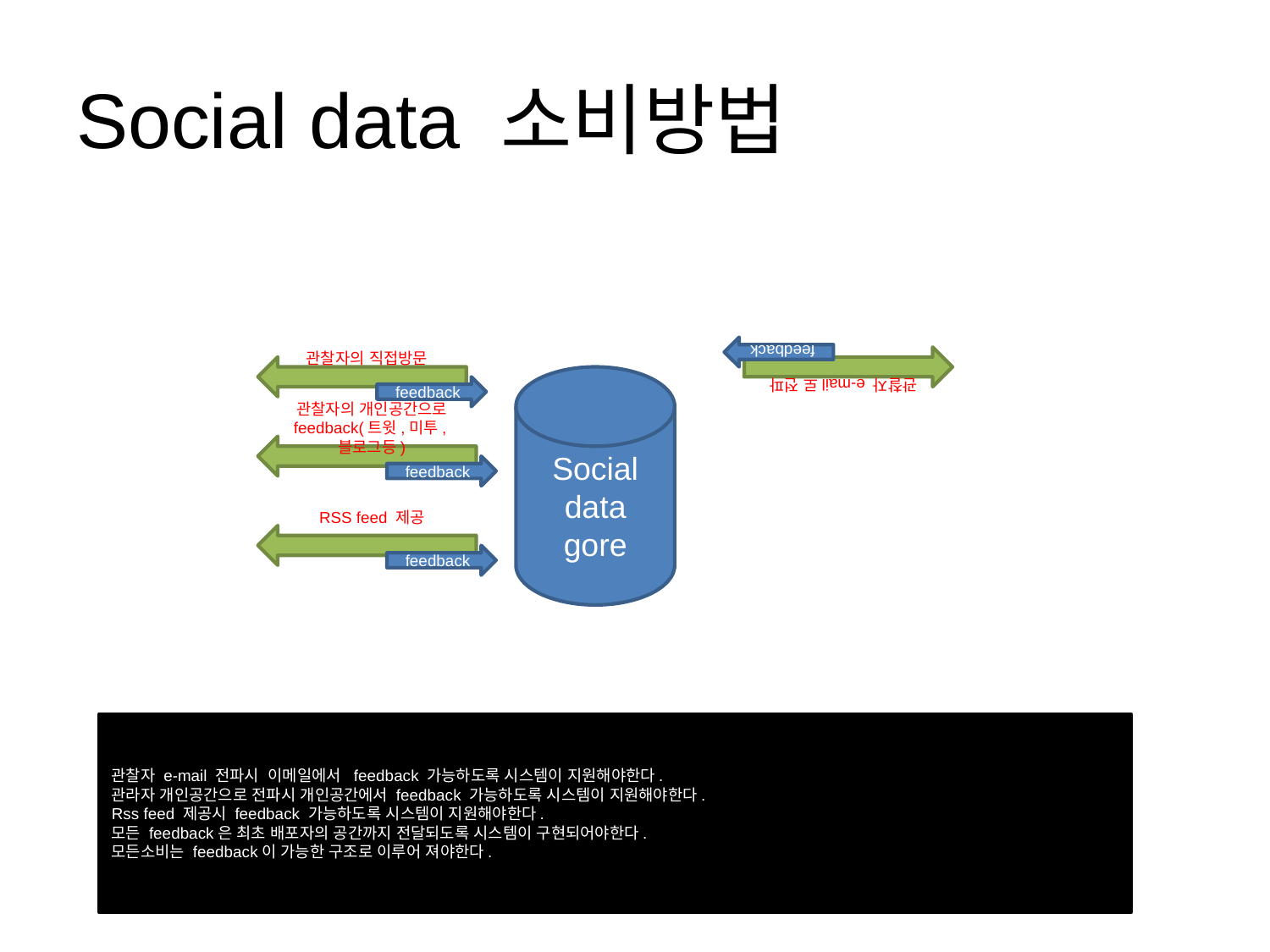

# Social data 소비방법
feedback
관찰자 e-mail로 전파

관찰자의 직접방문

Social data
gore
feedback
관찰자의 개인공간으로 feedback(트윗,미투,블로그등)

feedback
RSS feed 제공

feedback
관찰자 e-mail 전파시  이메일에서  feedback 가능하도록 시스템이 지원해야한다.
관라자 개인공간으로 전파시 개인공간에서 feedback 가능하도록 시스템이 지원해야한다.
Rss feed 제공시 feedback 가능하도록 시스템이 지원해야한다.
모든 feedback은 최초 배포자의 공간까지 전달되도록 시스템이 구현되어야한다.
모든소비는 feedback이 가능한 구조로 이루어 져야한다.